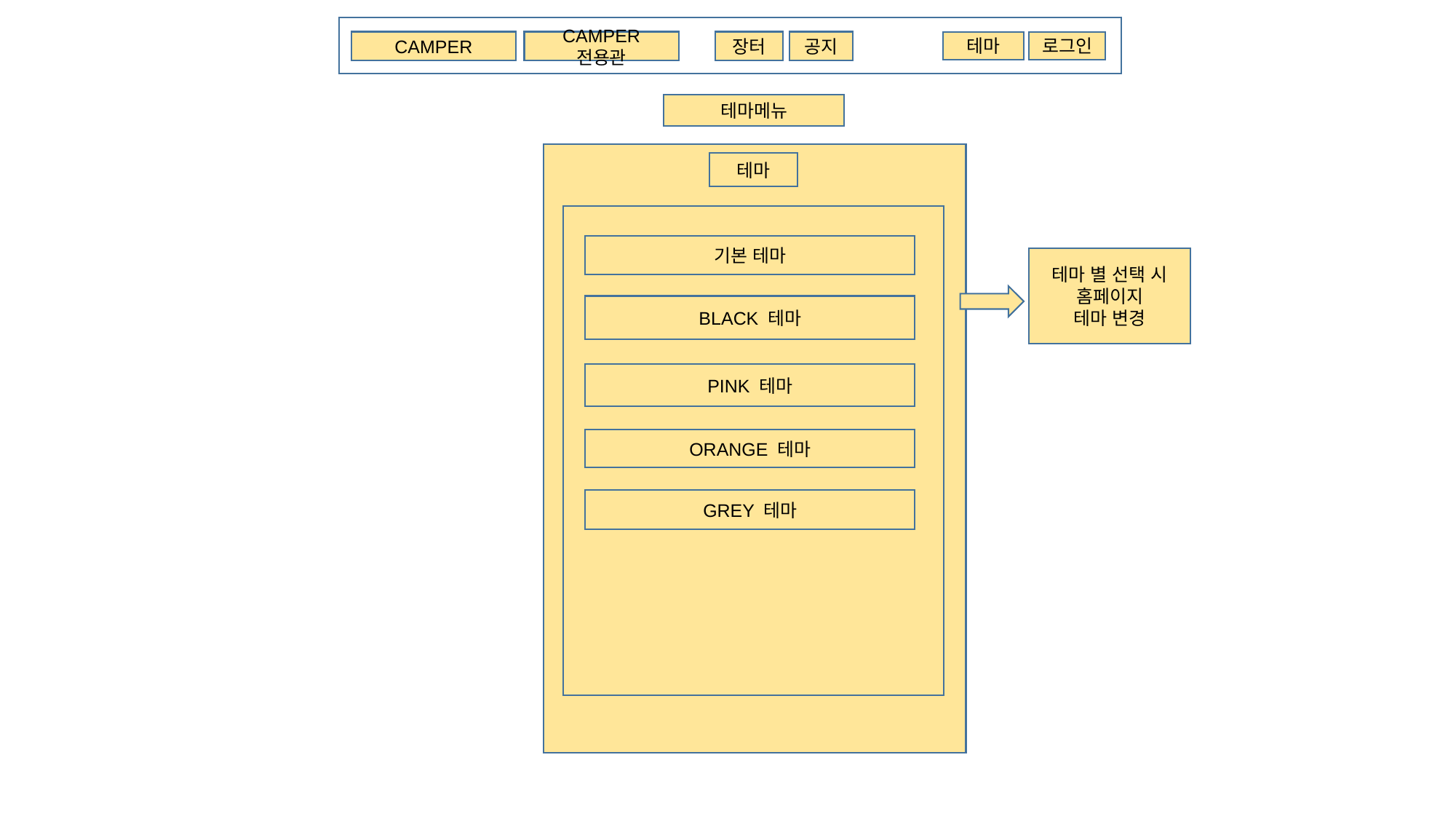

CAMPER
CAMPER 전용관
장터
공지
테마
로그인
테마메뉴

테마

기본 테마
테마 별 선택 시
홈페이지
테마 변경

BLACK 테마
PINK 테마
ORANGE 테마
GREY 테마